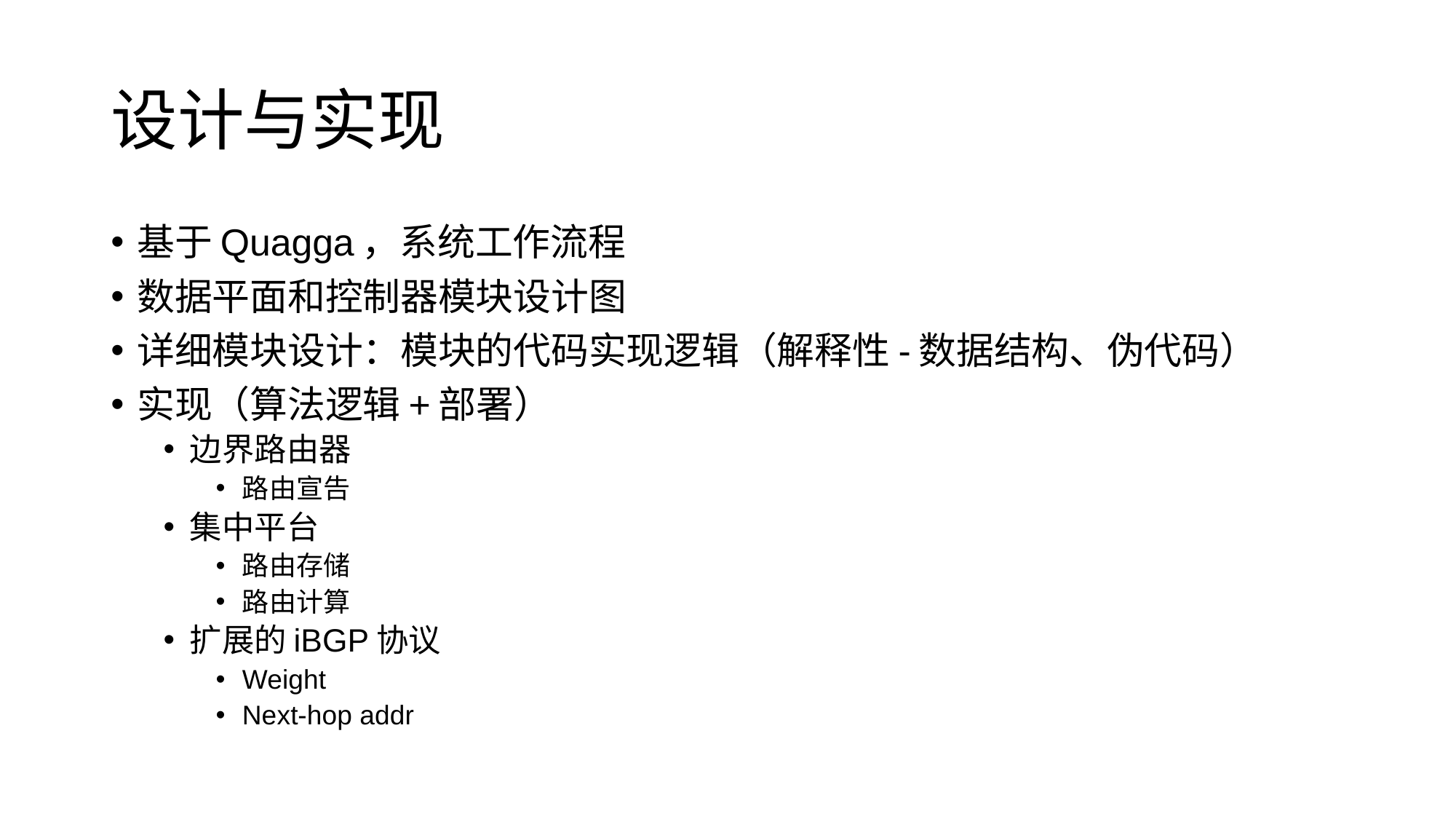

# 设计与实现
基于Quagga，系统工作流程
数据平面和控制器模块设计图
详细模块设计：模块的代码实现逻辑（解释性-数据结构、伪代码）
实现（算法逻辑+部署）
边界路由器
路由宣告
集中平台
路由存储
路由计算
扩展的iBGP协议
Weight
Next-hop addr